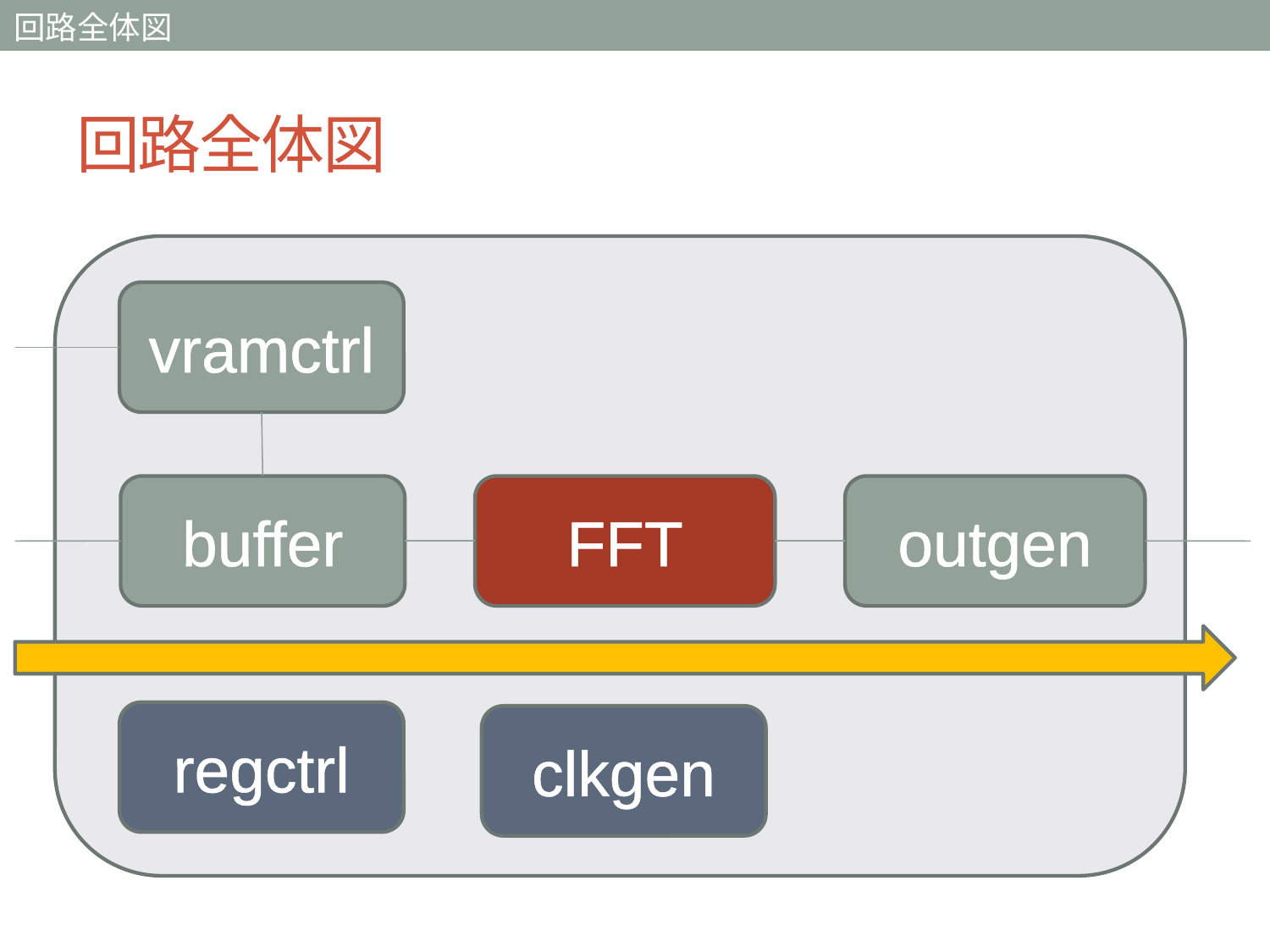

回路全体図
# 回路全体図

vramctrl
buffer
FFT
outgen

regctrl
clkgen